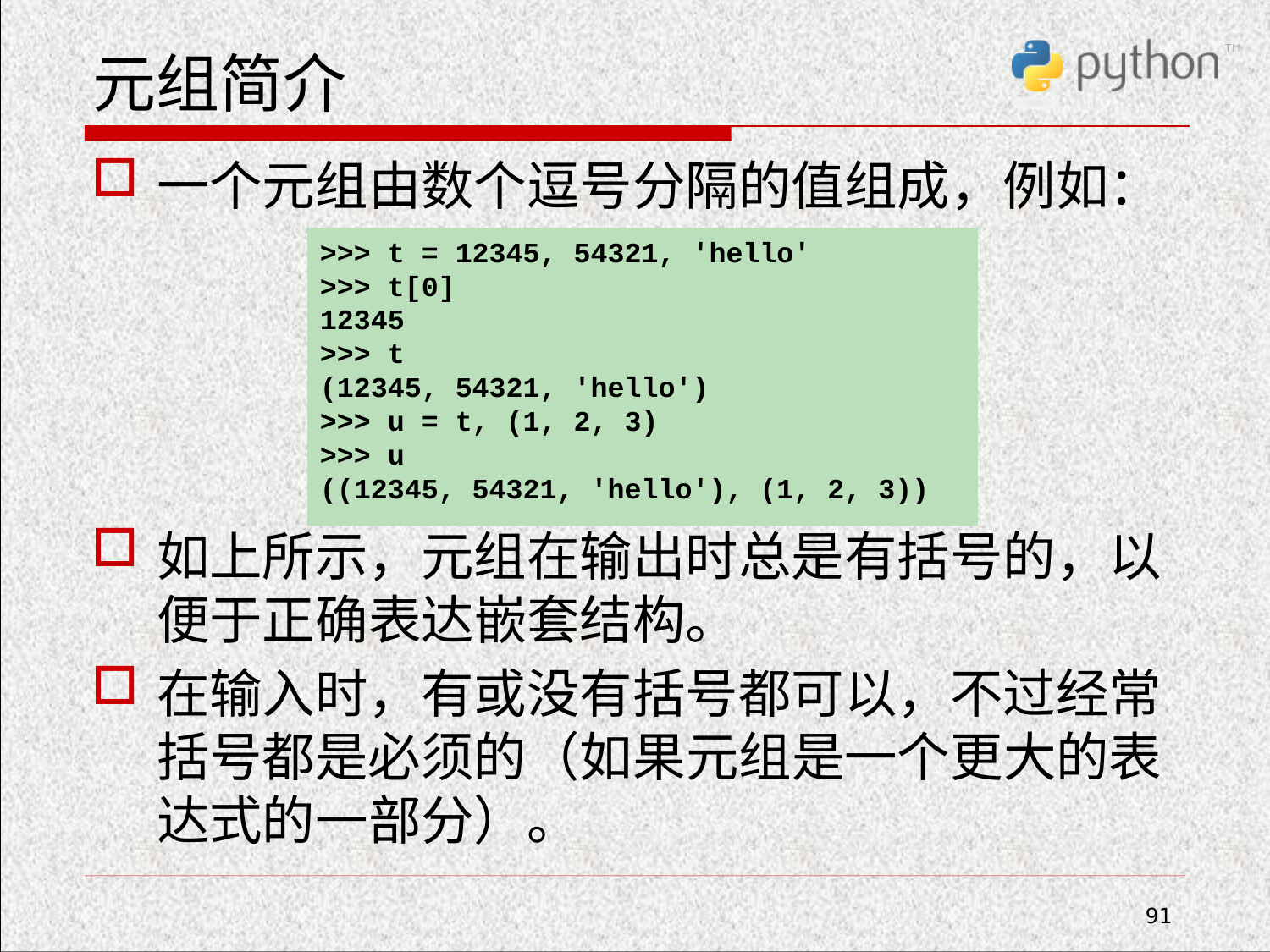

# 元组简介
一个元组由数个逗号分隔的值组成，例如：

如上所示，元组在输出时总是有括号的，以便于正确表达嵌套结构。
在输入时，有或没有括号都可以，不过经常括号都是必须的（如果元组是一个更大的表达式的一部分）。

>>> t = 12345, 54321, 'hello'
>>> t[0]
12345
>>> t
(12345, 54321, 'hello')
>>> u = t, (1, 2, 3)
>>> u
((12345, 54321, 'hello'), (1, 2, 3))
91